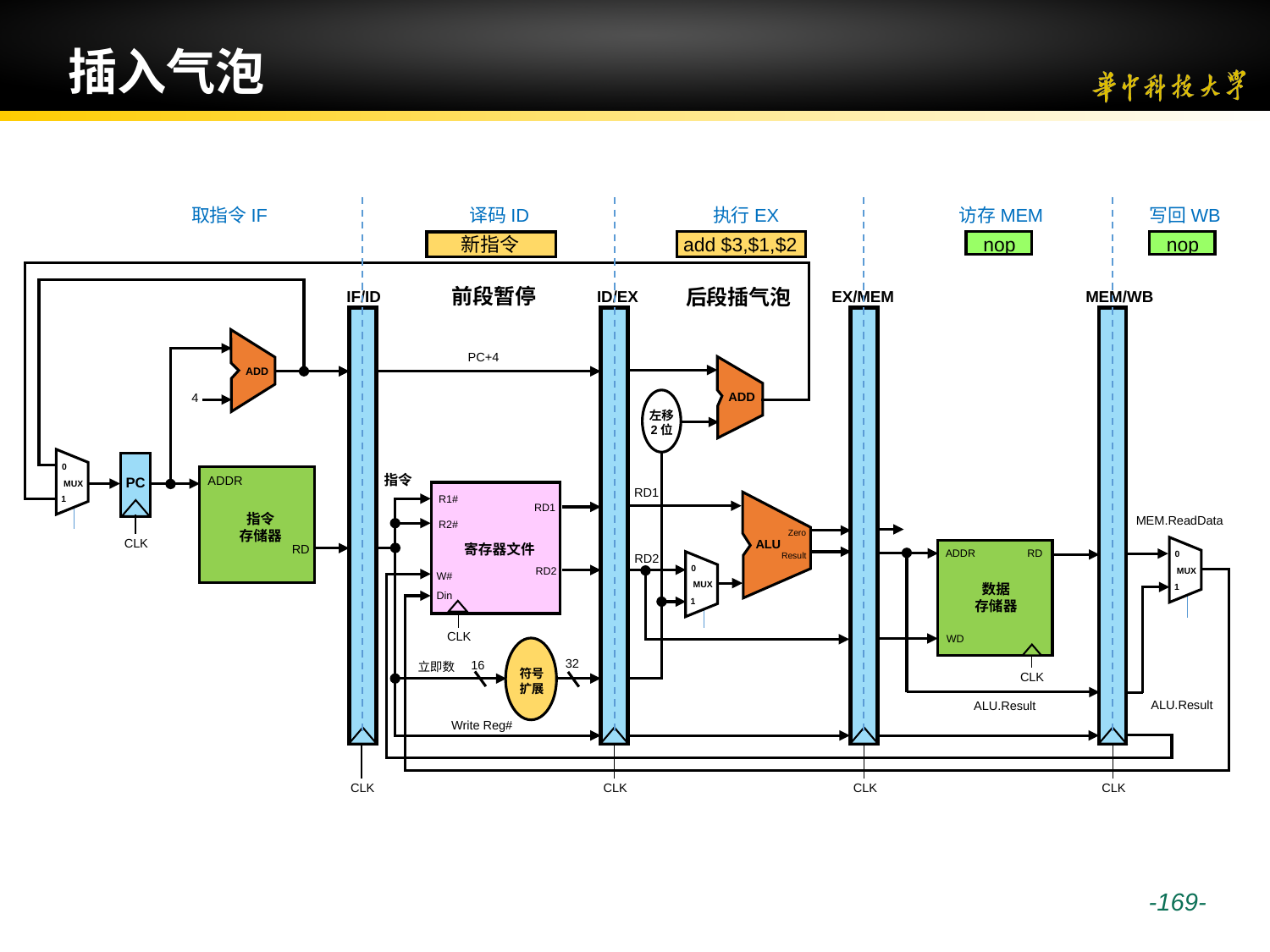

# 插入气泡
取指令IF
译码ID
执行EX
访存MEM
写回WB
MEM/WB

EX/MEM

IF/ID

ID/EX

ADD
PC+4

ADD
4

左移
2位
0

MUX
1

PC
指令
ADDR

指令
存储器
RD
RD1

R1#
RD1
R2#
寄存器文件
RD2
W#
Din

Zero
ALU
Result

CLK
0

MUX
1
RD
ADDR

数据
存储器
WD
RD2
0

MUX
1

CLK

符号
扩展

CLK
32
16
立即数
ALU.Result
ALU.Result
Write Reg#
CLK
CLK
CLK
CLK
nop

add $3,$1,$2
nop

新指令

前段暂停
后段插气泡
MEM.ReadData
 -169-